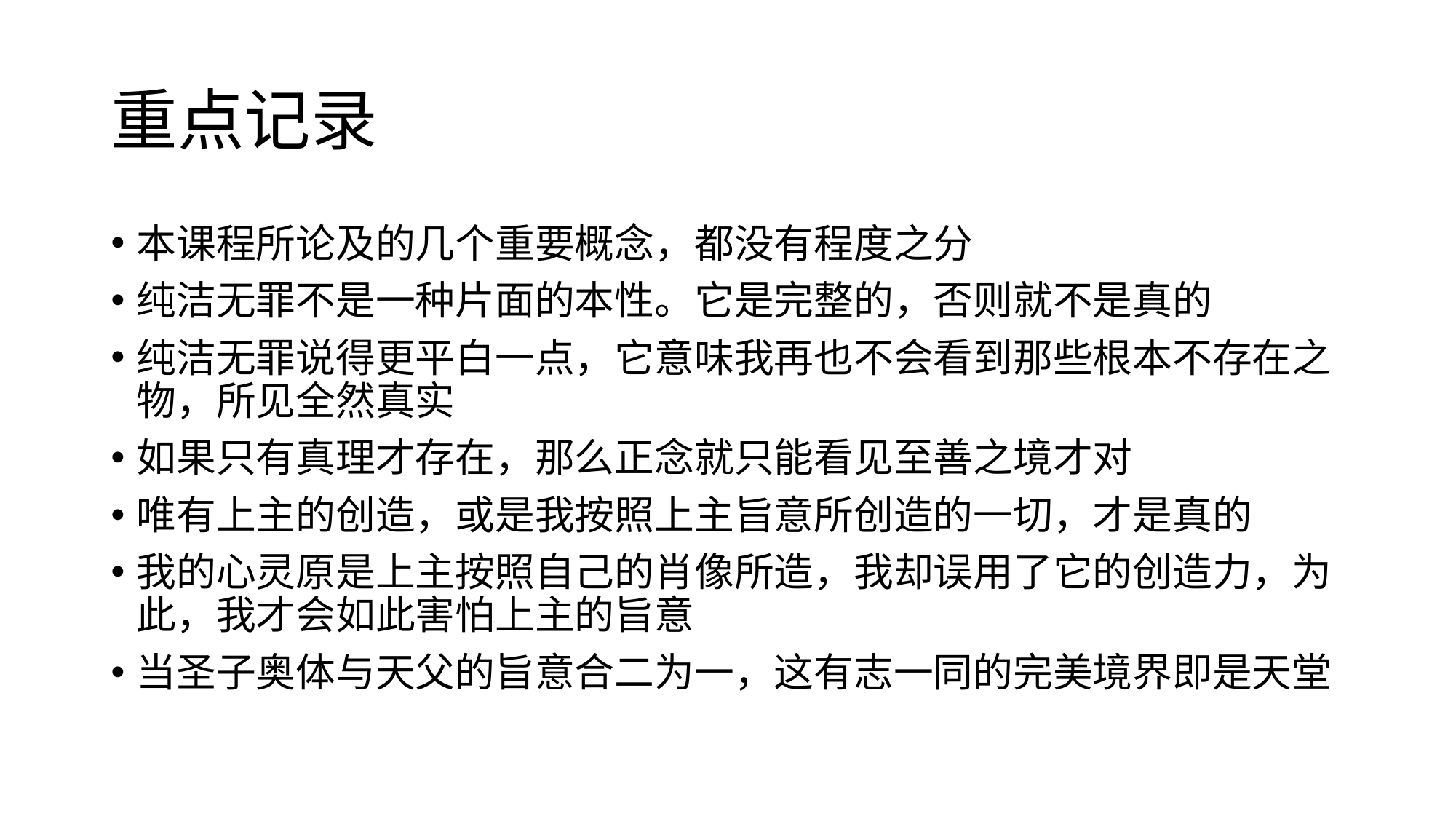

# 重点记录
本课程所论及的几个重要概念，都没有程度之分
纯洁无罪不是一种片面的本性。它是完整的，否则就不是真的
纯洁无罪说得更平白一点，它意味我再也不会看到那些根本不存在之物，所见全然真实
如果只有真理才存在，那么正念就只能看见至善之境才对
唯有上主的创造，或是我按照上主旨意所创造的一切，才是真的
我的心灵原是上主按照自己的肖像所造，我却误用了它的创造力，为此，我才会如此害怕上主的旨意
当圣子奥体与天父的旨意合二为一，这有志一同的完美境界即是天堂